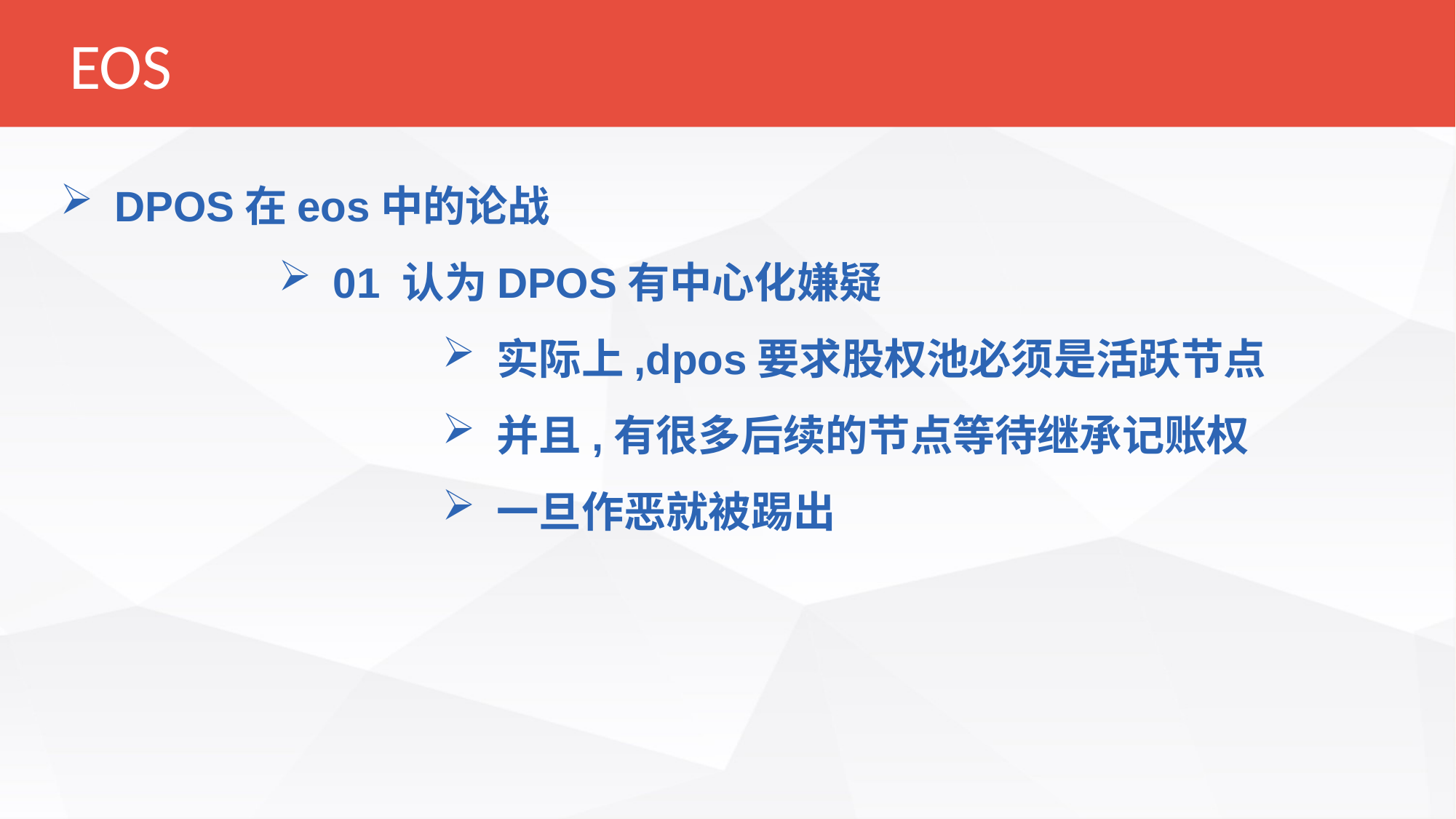

EOS

DPOS在eos中的论战
01 认为DPOS有中心化嫌疑
实际上,dpos要求股权池必须是活跃节点
并且,有很多后续的节点等待继承记账权
一旦作恶就被踢出